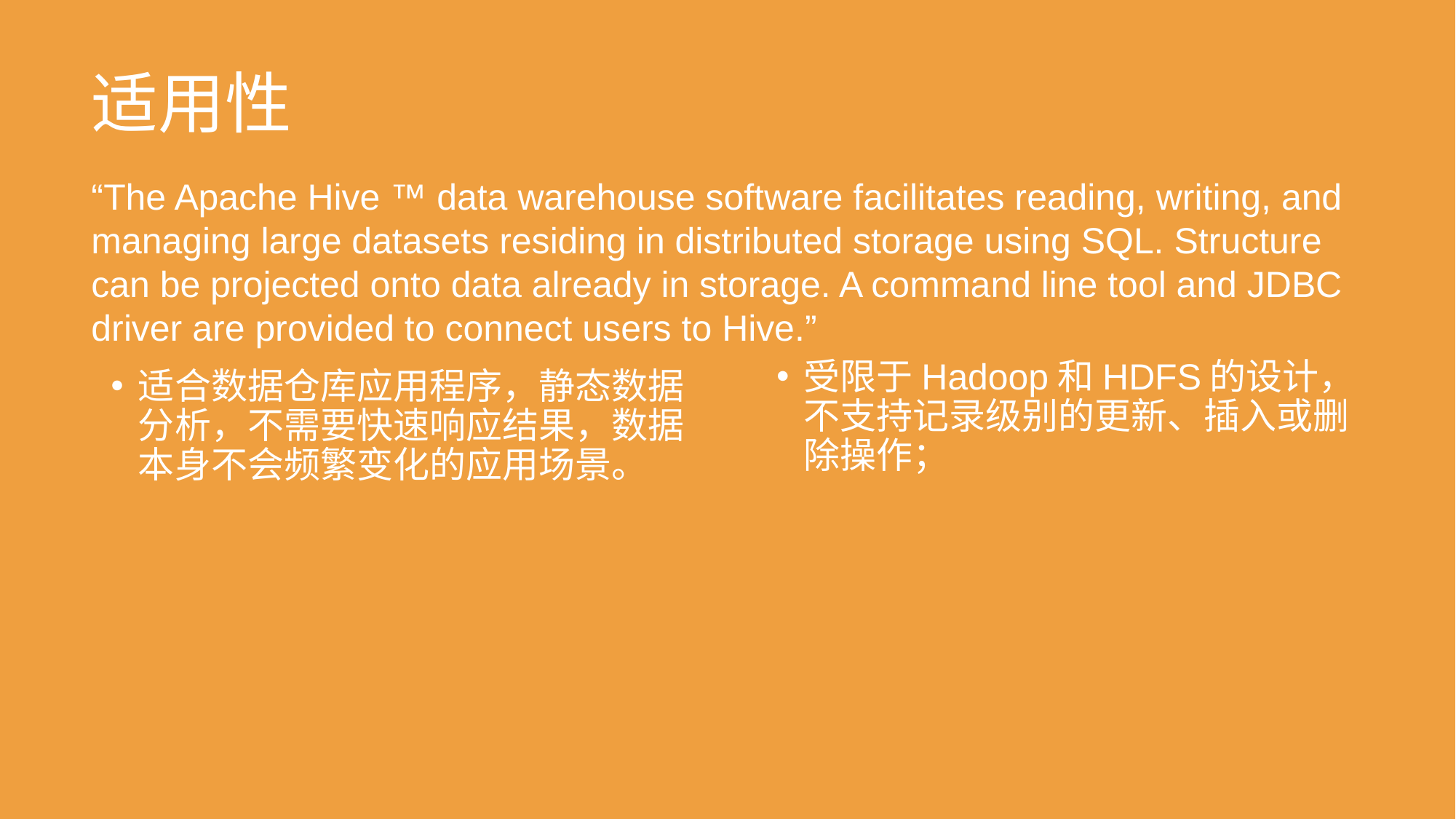

适用性
“The Apache Hive ™ data warehouse software facilitates reading, writing, and managing large datasets residing in distributed storage using SQL. Structure can be projected onto data already in storage. A command line tool and JDBC driver are provided to connect users to Hive.”
受限于Hadoop和HDFS的设计，不支持记录级别的更新、插入或删除操作；

适合数据仓库应用程序，静态数据分析，不需要快速响应结果，数据本身不会频繁变化的应用场景。